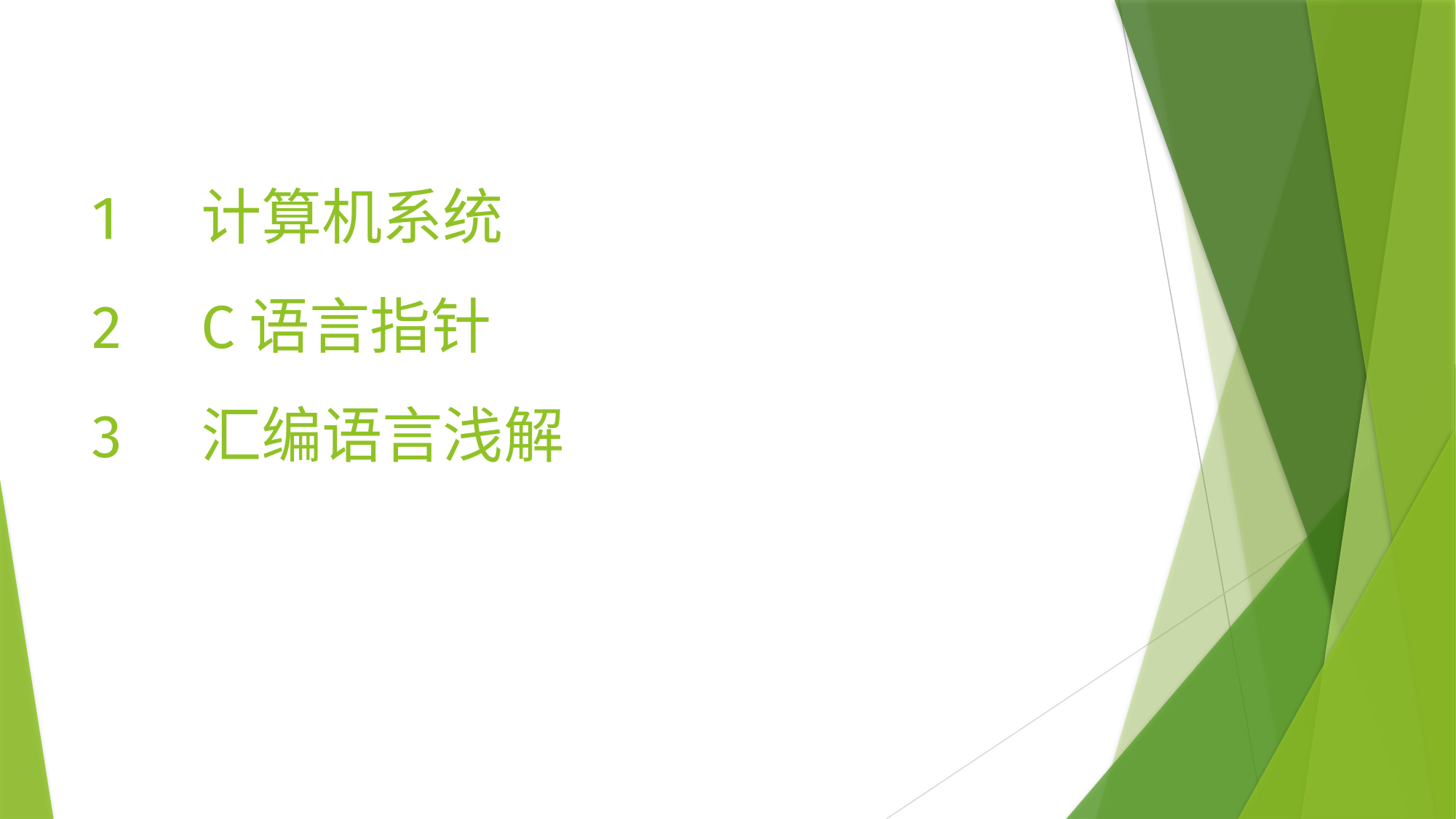

# 1	计算机系统 2	C语言指针 3	汇编语言浅解